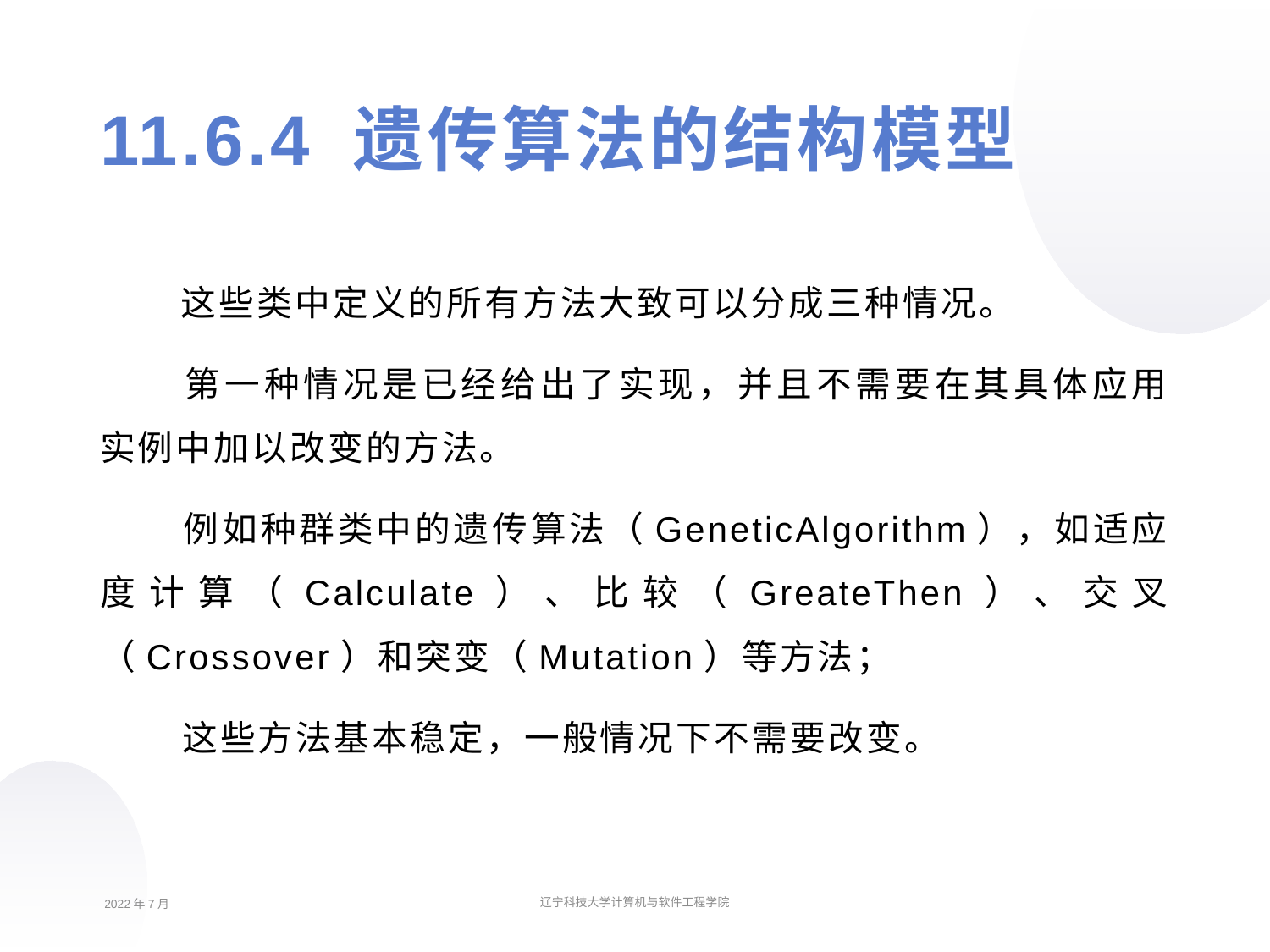

11.6.4 遗传算法的结构模型
 这些类中定义的所有方法大致可以分成三种情况。
 第一种情况是已经给出了实现，并且不需要在其具体应用实例中加以改变的方法。
 例如种群类中的遗传算法（GeneticAlgorithm），如适应度计算（Calculate）、比较（GreateThen）、交叉（Crossover）和突变（Mutation）等方法；
 这些方法基本稳定，一般情况下不需要改变。

2022年7月
辽宁科技大学计算机与软件工程学院
182